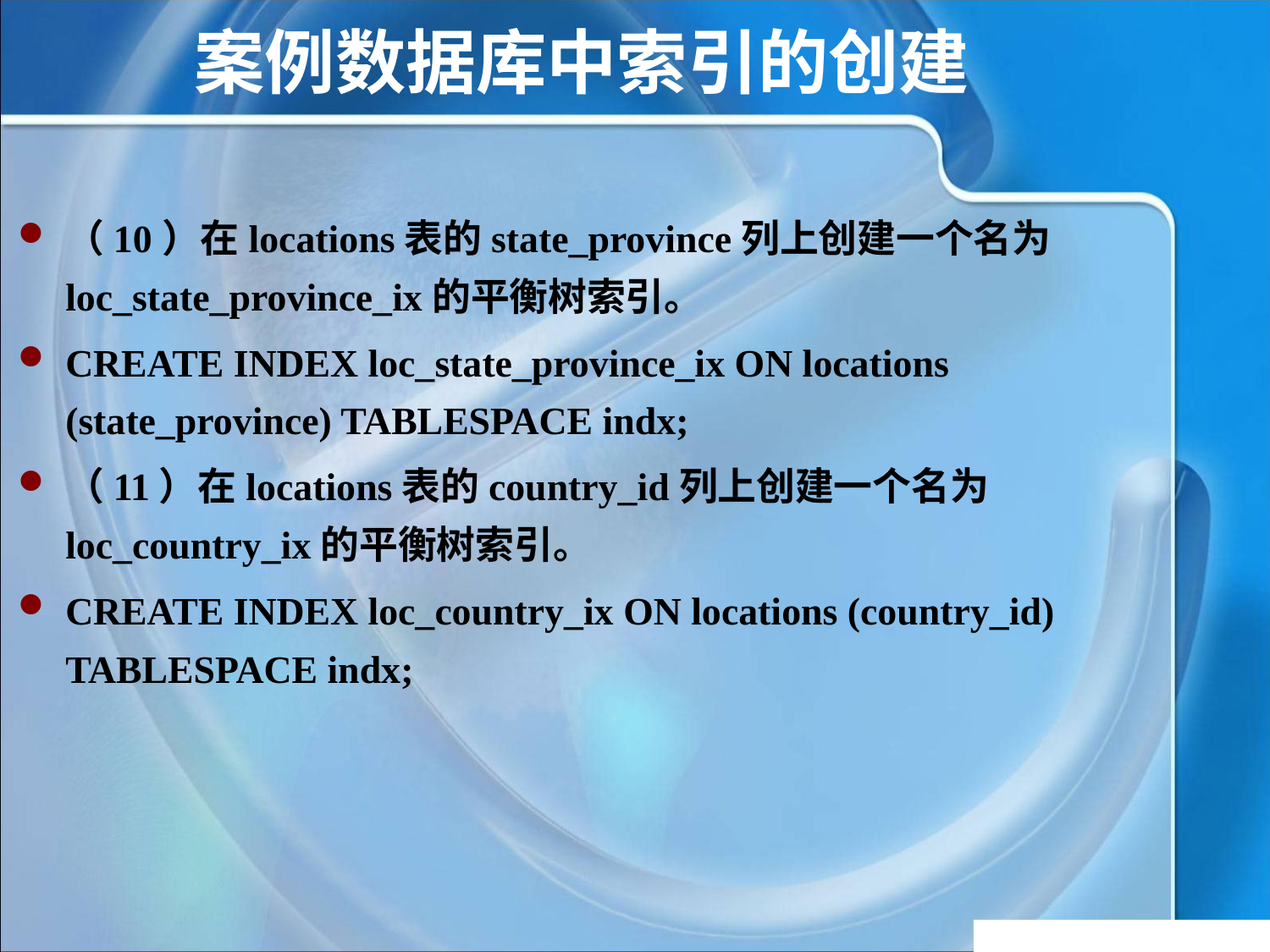

# 案例数据库中索引的创建
（10）在locations表的state_province列上创建一个名为loc_state_province_ix的平衡树索引。
CREATE INDEX loc_state_province_ix ON locations (state_province) TABLESPACE indx;
（11）在locations表的country_id列上创建一个名为loc_country_ix的平衡树索引。
CREATE INDEX loc_country_ix ON locations (country_id) TABLESPACE indx;
92